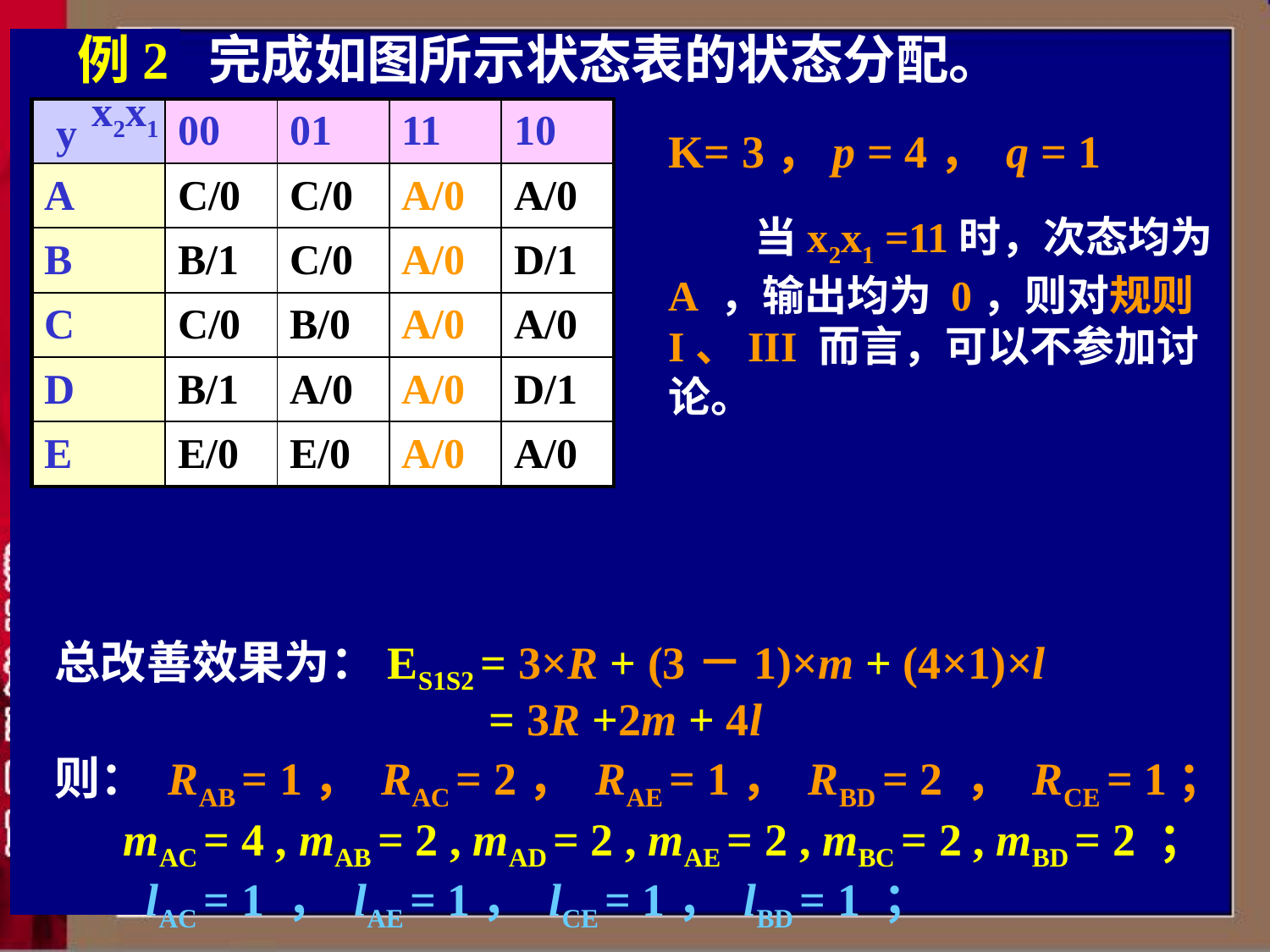

# 例2  完成如图所示状态表的状态分配。

x2x1
y
|  | 00 | 01 | 11 | 10 |
| --- | --- | --- | --- | --- |
| A | C/0 | C/0 | A/0 | A/0 |
| B | B/1 | C/0 | A/0 | D/1 |
| C | C/0 | B/0 | A/0 | A/0 |
| D | B/1 | A/0 | A/0 | D/1 |
| E | E/0 | E/0 | A/0 | A/0 |
K= 3，p = 4， q = 1
        当x2x1 =11时，次态均为 A ，输出均为 0，则对规则 I、III 而言，可以不参加讨论。
总改善效果为：ES1S2 = 3×R + (3－1)×m + (4×1)×l
                                      = 3R +2m + 4l
则： RAB = 1， RAC = 2， RAE = 1， RBD = 2 ， RCE = 1；
      mAC = 4 , mAB = 2 , mAD = 2 , mAE = 2 , mBC = 2 , mBD = 2 ；
        lAC = 1 ， lAE = 1， lCE = 1， lBD = 1 ；